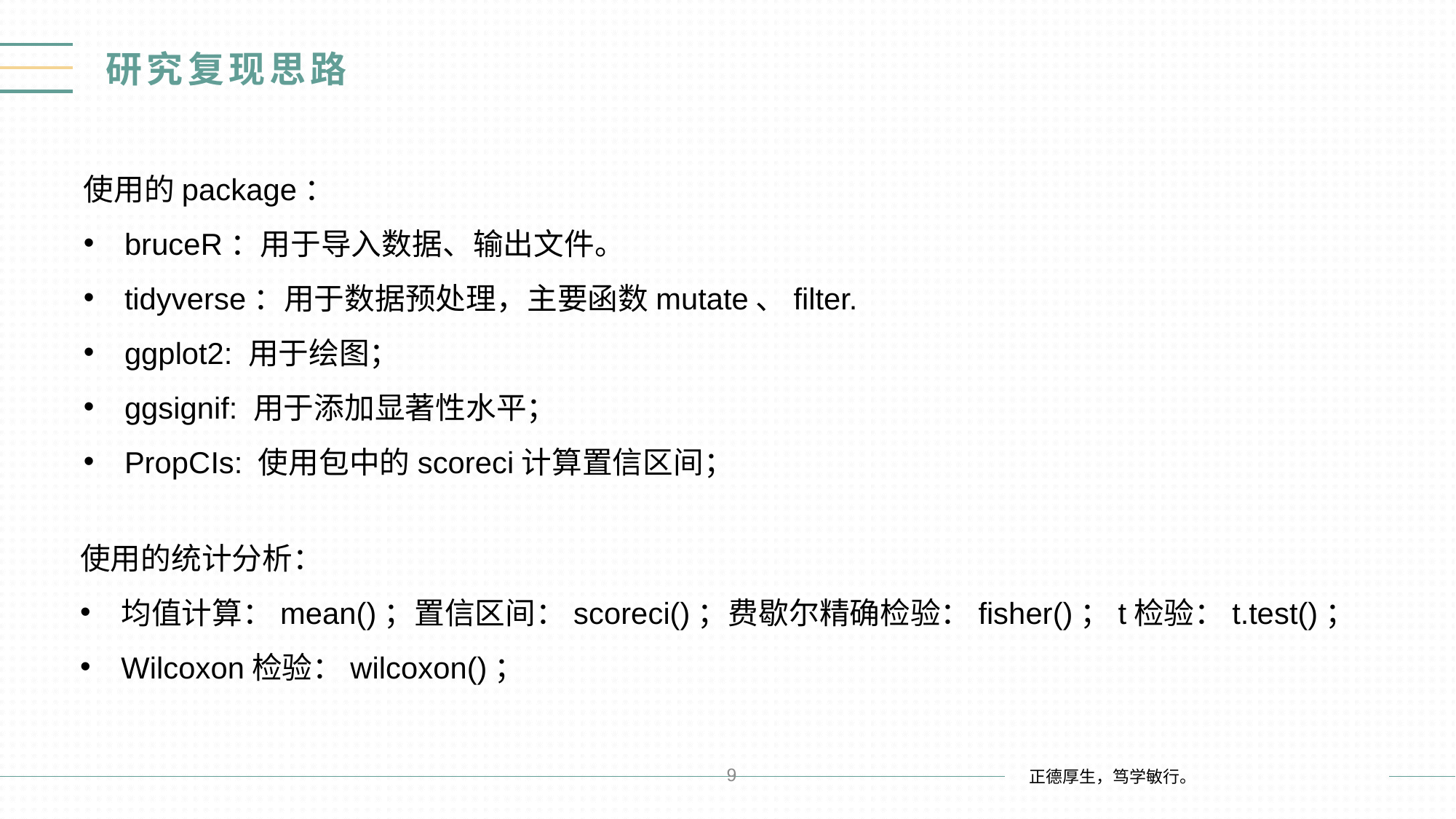

# 研究复现思路
使用的package：
bruceR：用于导入数据、输出文件。
tidyverse：用于数据预处理，主要函数mutate、filter.
ggplot2: 用于绘图；
ggsignif: 用于添加显著性水平；
PropCIs: 使用包中的scoreci计算置信区间；
使用的统计分析：
均值计算：mean()；置信区间：scoreci()；费歇尔精确检验：fisher()；t检验：t.test()；
Wilcoxon检验：wilcoxon()；

9
正德厚生，笃学敏行。